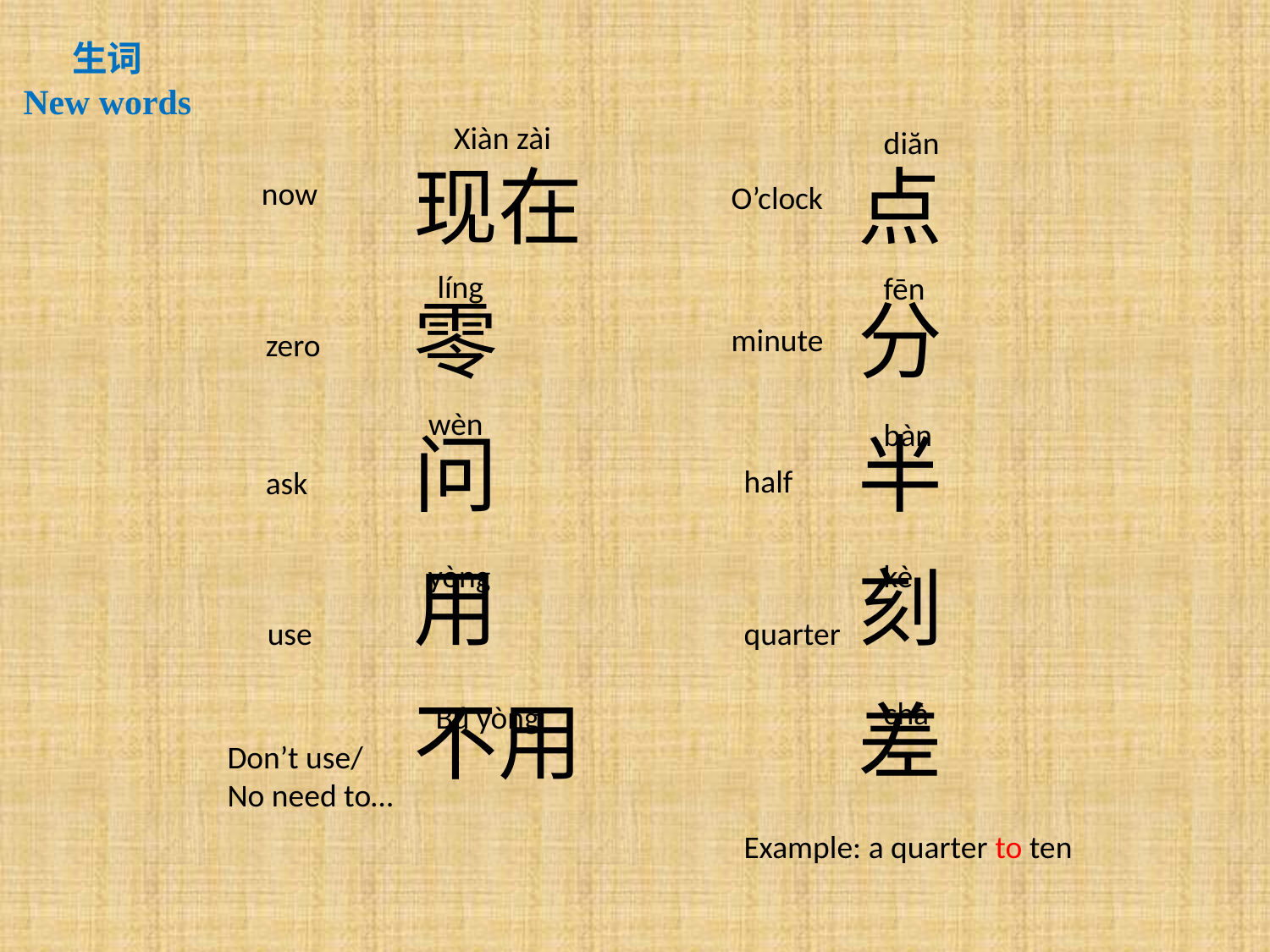

生词
New words
Xiàn zài
diăn
现在
零
问
用
不用
点
分
半
刻
差
now
O’clock
líng
fēn
minute
zero
wèn
bàn
half
ask
yòng
kè
quarter
use
chà
Bú yòng
Don’t use/
No need to…
Example: a quarter to ten